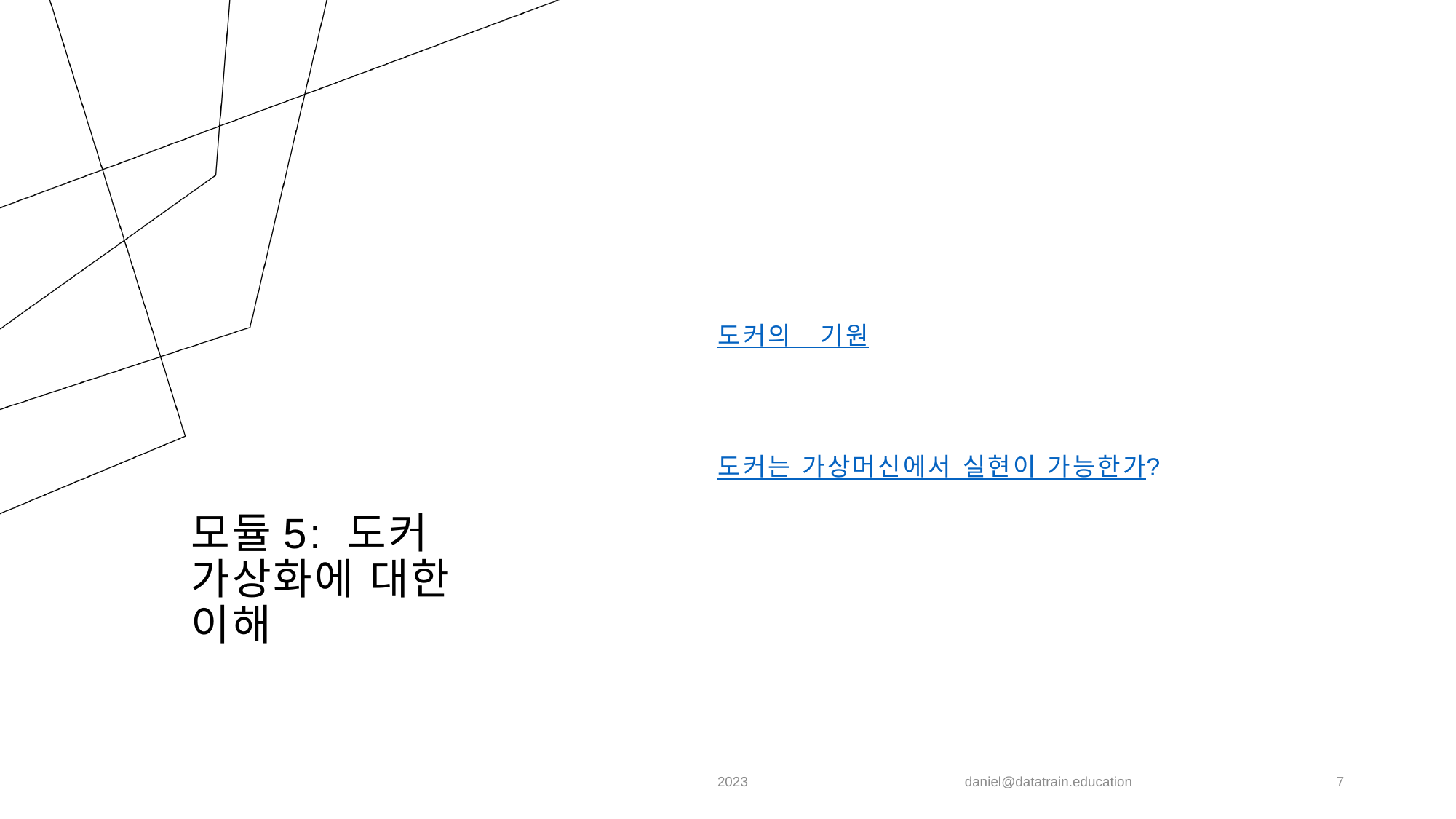

도커의　기원

도커는 가상머신에서 실현이 가능한가?

# 모듈5: 도커 가상화에 대한 이해

2023
daniel@datatrain.education
7